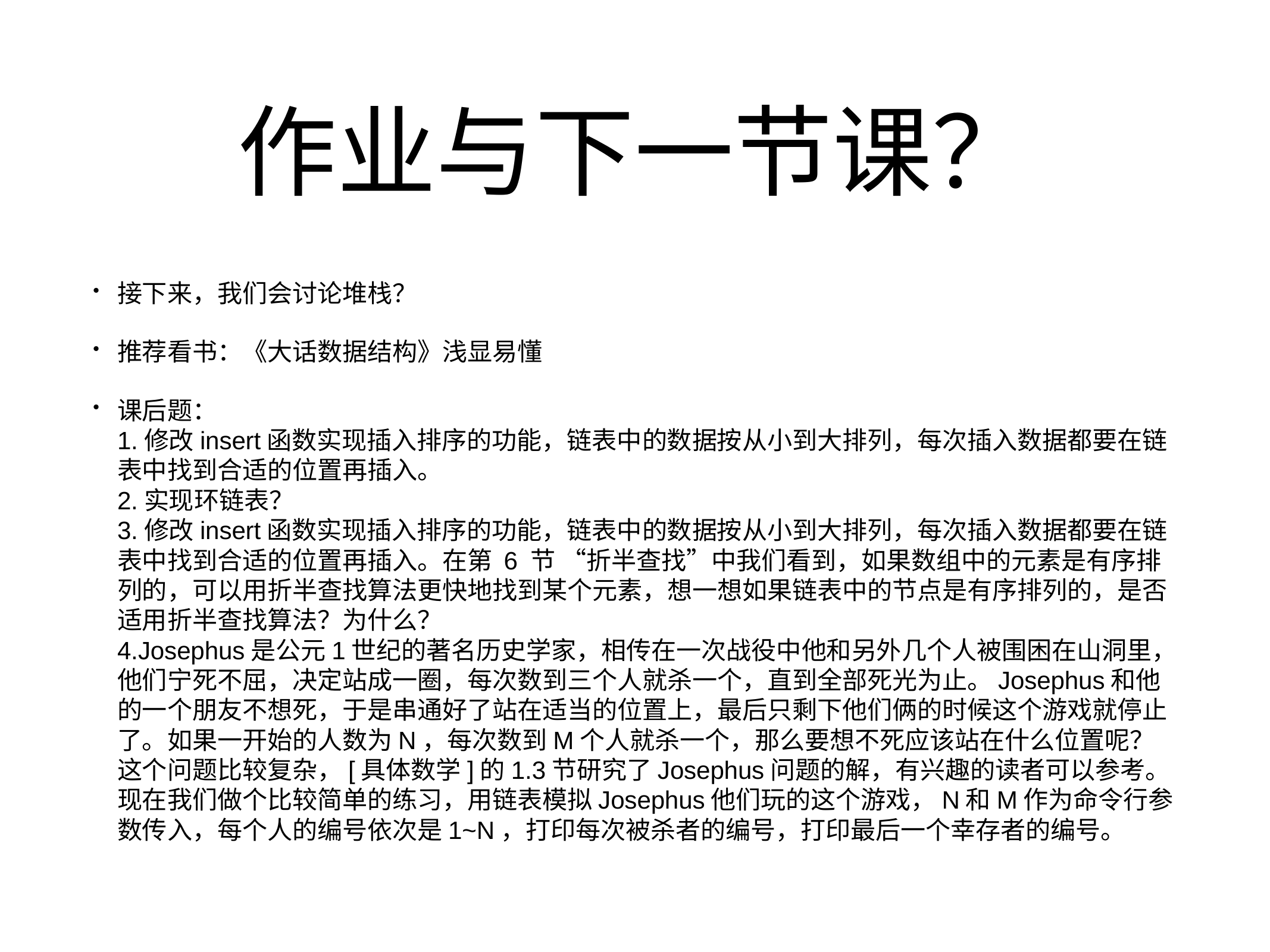

# 作业与下一节课？
接下来，我们会讨论堆栈？
推荐看书：《大话数据结构》浅显易懂
课后题：
1.修改insert函数实现插入排序的功能，链表中的数据按从小到大排列，每次插入数据都要在链表中找到合适的位置再插入。
2.实现环链表？
3.修改insert函数实现插入排序的功能，链表中的数据按从小到大排列，每次插入数据都要在链表中找到合适的位置再插入。在第 6 节 “折半查找”中我们看到，如果数组中的元素是有序排列的，可以用折半查找算法更快地找到某个元素，想一想如果链表中的节点是有序排列的，是否适用折半查找算法？为什么？
4.Josephus是公元1世纪的著名历史学家，相传在一次战役中他和另外几个人被围困在山洞里，他们宁死不屈，决定站成一圈，每次数到三个人就杀一个，直到全部死光为止。Josephus和他的一个朋友不想死，于是串通好了站在适当的位置上，最后只剩下他们俩的时候这个游戏就停止了。如果一开始的人数为N，每次数到M个人就杀一个，那么要想不死应该站在什么位置呢？这个问题比较复杂，[具体数学]的1.3节研究了Josephus问题的解，有兴趣的读者可以参考。现在我们做个比较简单的练习，用链表模拟Josephus他们玩的这个游戏，N和M作为命令行参数传入，每个人的编号依次是1~N，打印每次被杀者的编号，打印最后一个幸存者的编号。